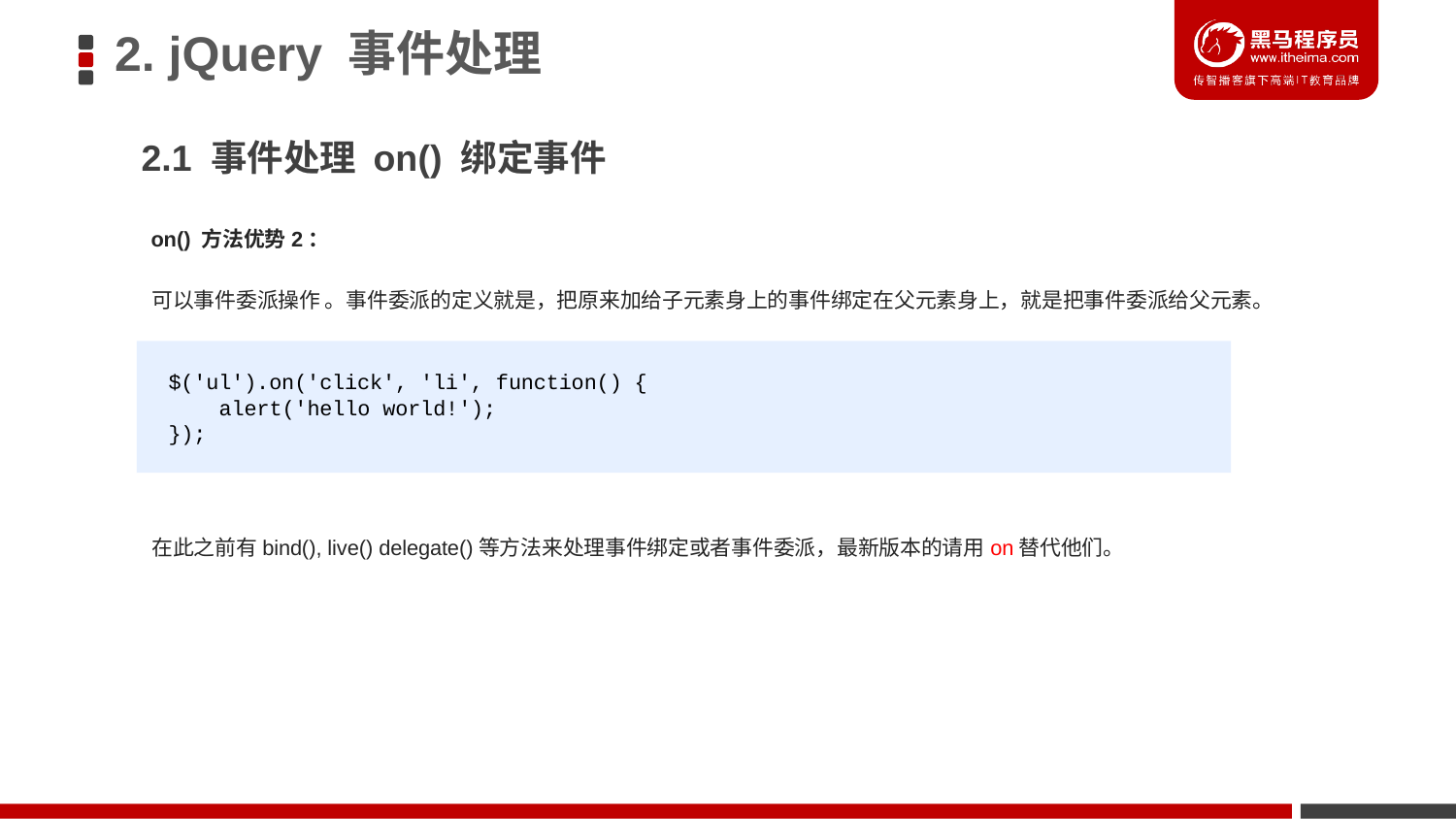

# 2. jQuery 事件处理
2.1 事件处理 on() 绑定事件
on() 方法优势2：

可以事件委派操作 。事件委派的定义就是，把原来加给子元素身上的事件绑定在父元素身上，就是把事件委派给父元素。
$('ul').on('click', 'li', function() {
    alert('hello world!');
});
在此之前有bind(), live() delegate()等方法来处理事件绑定或者事件委派，最新版本的请用on替代他们。